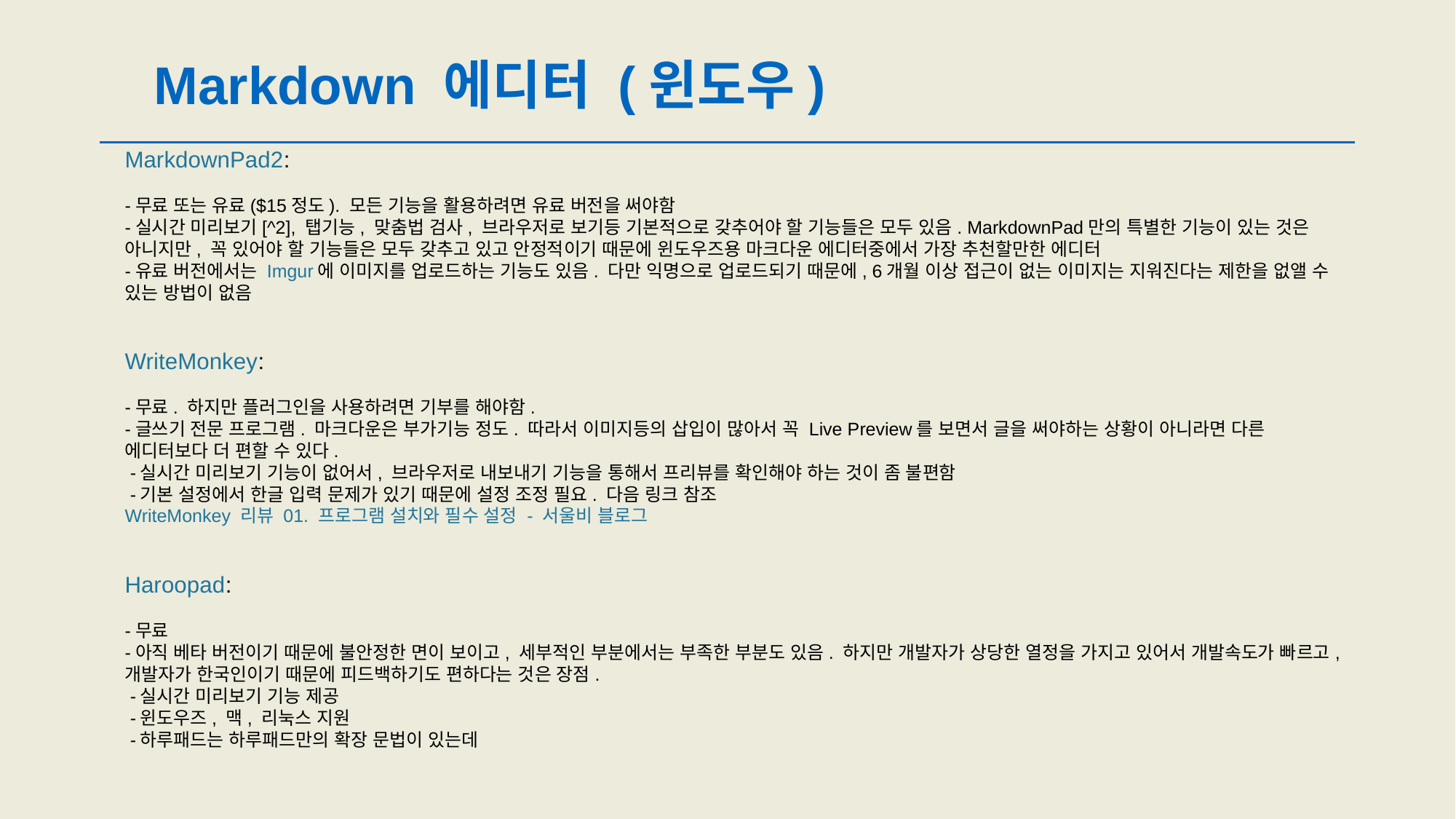

# Markdown 에디터 (윈도우)
MarkdownPad2:

-무료 또는 유료($15정도). 모든 기능을 활용하려면 유료 버전을 써야함
-실시간 미리보기[^2], 탭기능, 맞춤법 검사, 브라우저로 보기등 기본적으로 갖추어야 할 기능들은 모두 있음. MarkdownPad만의 특별한 기능이 있는 것은 아니지만, 꼭 있어야 할 기능들은 모두 갖추고 있고 안정적이기 때문에 윈도우즈용 마크다운 에디터중에서 가장 추천할만한 에디터
-유료 버전에서는 Imgur에 이미지를 업로드하는 기능도 있음. 다만 익명으로 업로드되기 때문에, 6개월 이상 접근이 없는 이미지는 지워진다는 제한을 없앨 수 있는 방법이 없음

WriteMonkey:

-무료. 하지만 플러그인을 사용하려면 기부를 해야함.
-글쓰기 전문 프로그램. 마크다운은 부가기능 정도. 따라서 이미지등의 삽입이 많아서 꼭 Live Preview를 보면서 글을 써야하는 상황이 아니라면 다른 에디터보다 더 편할 수 있다.
 -실시간 미리보기 기능이 없어서, 브라우저로 내보내기 기능을 통해서 프리뷰를 확인해야 하는 것이 좀 불편함
 -기본 설정에서 한글 입력 문제가 있기 때문에 설정 조정 필요. 다음 링크 참조
WriteMonkey 리뷰 01. 프로그램 설치와 필수 설정 - 서울비 블로그

Haroopad:

-무료
-아직 베타 버전이기 때문에 불안정한 면이 보이고, 세부적인 부분에서는 부족한 부분도 있음. 하지만 개발자가 상당한 열정을 가지고 있어서 개발속도가 빠르고, 개발자가 한국인이기 때문에 피드백하기도 편하다는 것은 장점.
 -실시간 미리보기 기능 제공
 -윈도우즈, 맥, 리눅스 지원
 -하루패드는 하루패드만의 확장 문법이 있는데